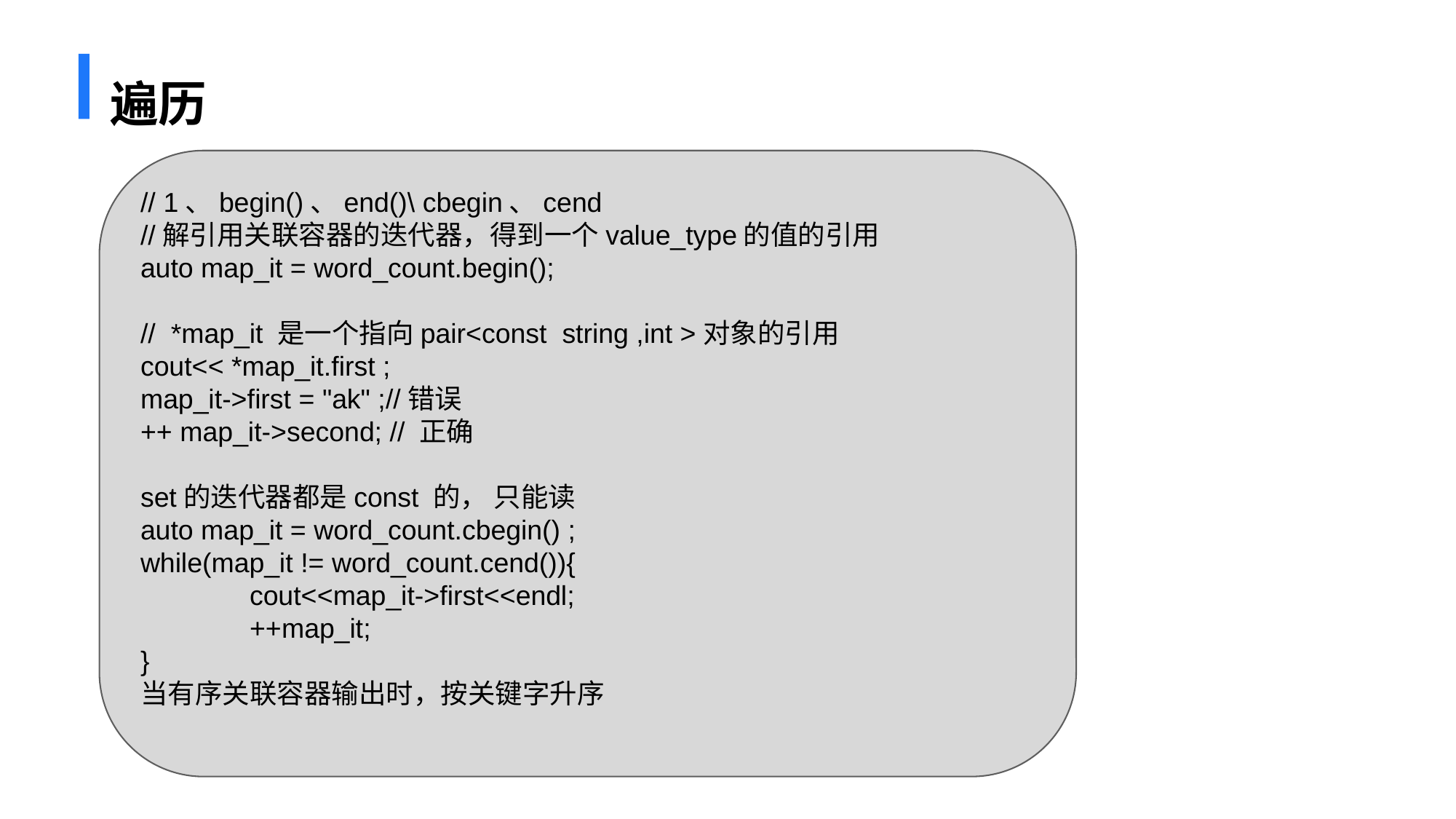

# 遍历

// 1、begin()、end()\ cbegin、cend
//解引用关联容器的迭代器，得到一个value_type的值的引用
auto map_it = word_count.begin();

//  *map_it 是一个指向pair<const  string ,int >对象的引用
cout<< *map_it.first ;
map_it->first = "ak" ;//错误
++ map_it->second; // 正确

set的迭代器都是const 的， 只能读
auto map_it = word_count.cbegin() ;
while(map_it != word_count.cend()){
	cout<<map_it->first<<endl;
	++map_it;
}
当有序关联容器输出时，按关键字升序